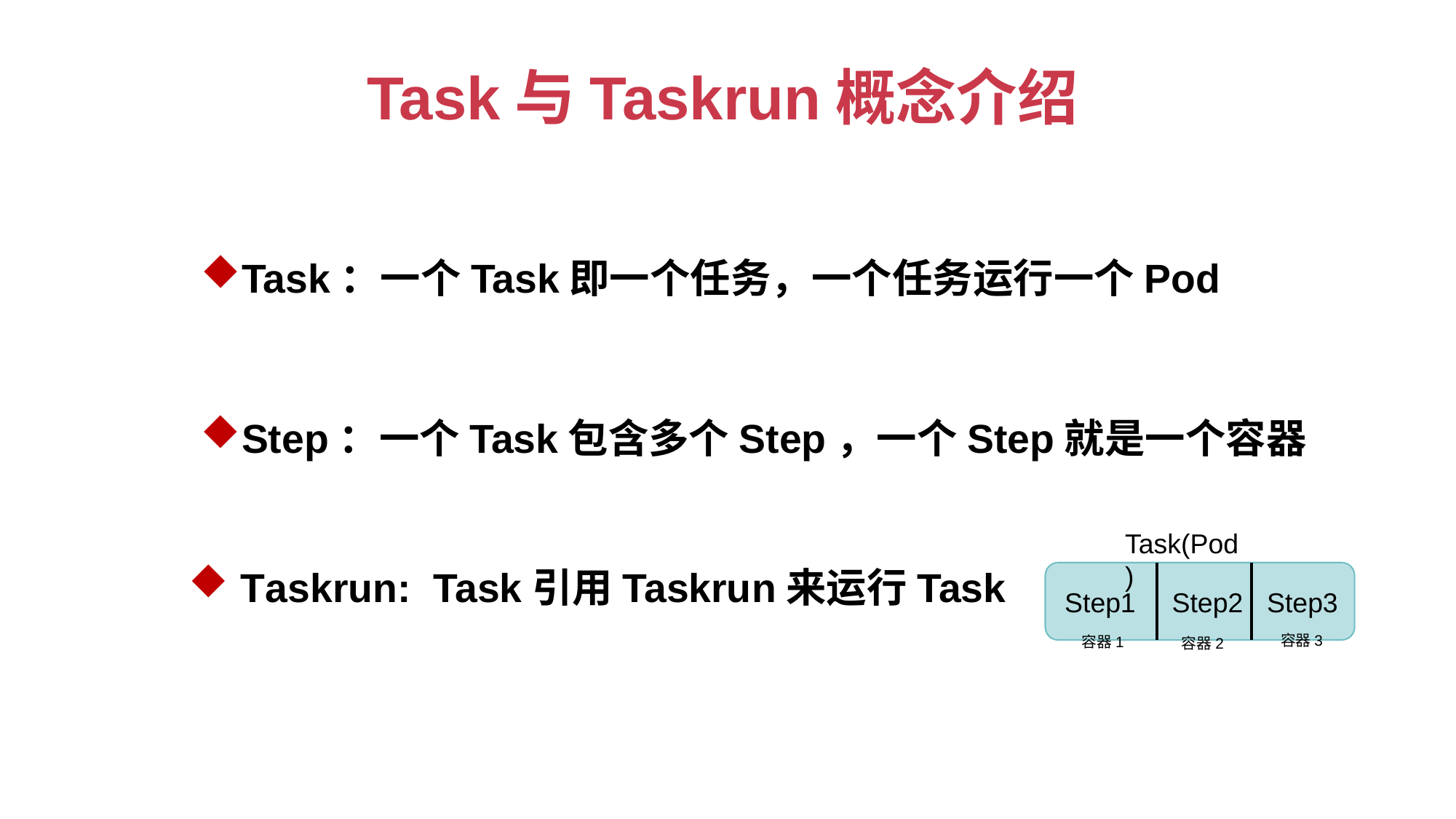

Task与Taskrun概念介绍
Task：一个Task即一个任务，一个任务运行一个Pod
Step：一个Task包含多个Step，一个Step就是一个容器
Task(Pod)
 Taskrun:  Task引用Taskrun来运行Task

Step1
Step2
Step3
容器3
容器1
容器2